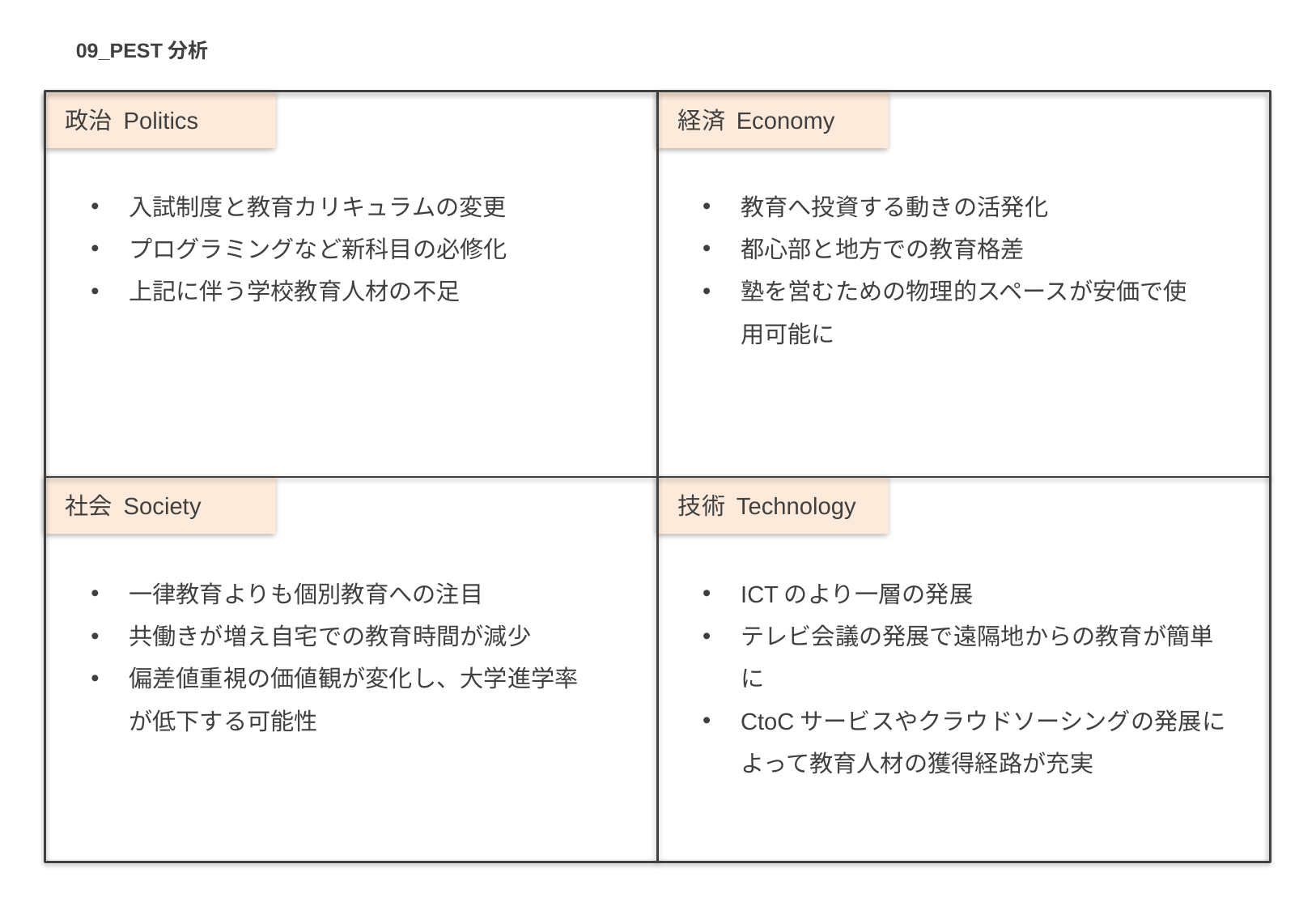

09_PEST分析

政治 Politics

経済 Economy
入試制度と教育カリキュラムの変更
プログラミングなど新科目の必修化
上記に伴う学校教育人材の不足
教育へ投資する動きの活発化
都心部と地方での教育格差
塾を営むための物理的スペースが安価で使用可能に

社会 Society

技術 Technology
一律教育よりも個別教育への注目
共働きが増え自宅での教育時間が減少
偏差値重視の価値観が変化し、大学進学率が低下する可能性
ICTのより一層の発展
テレビ会議の発展で遠隔地からの教育が簡単に
CtoCサービスやクラウドソーシングの発展によって教育人材の獲得経路が充実